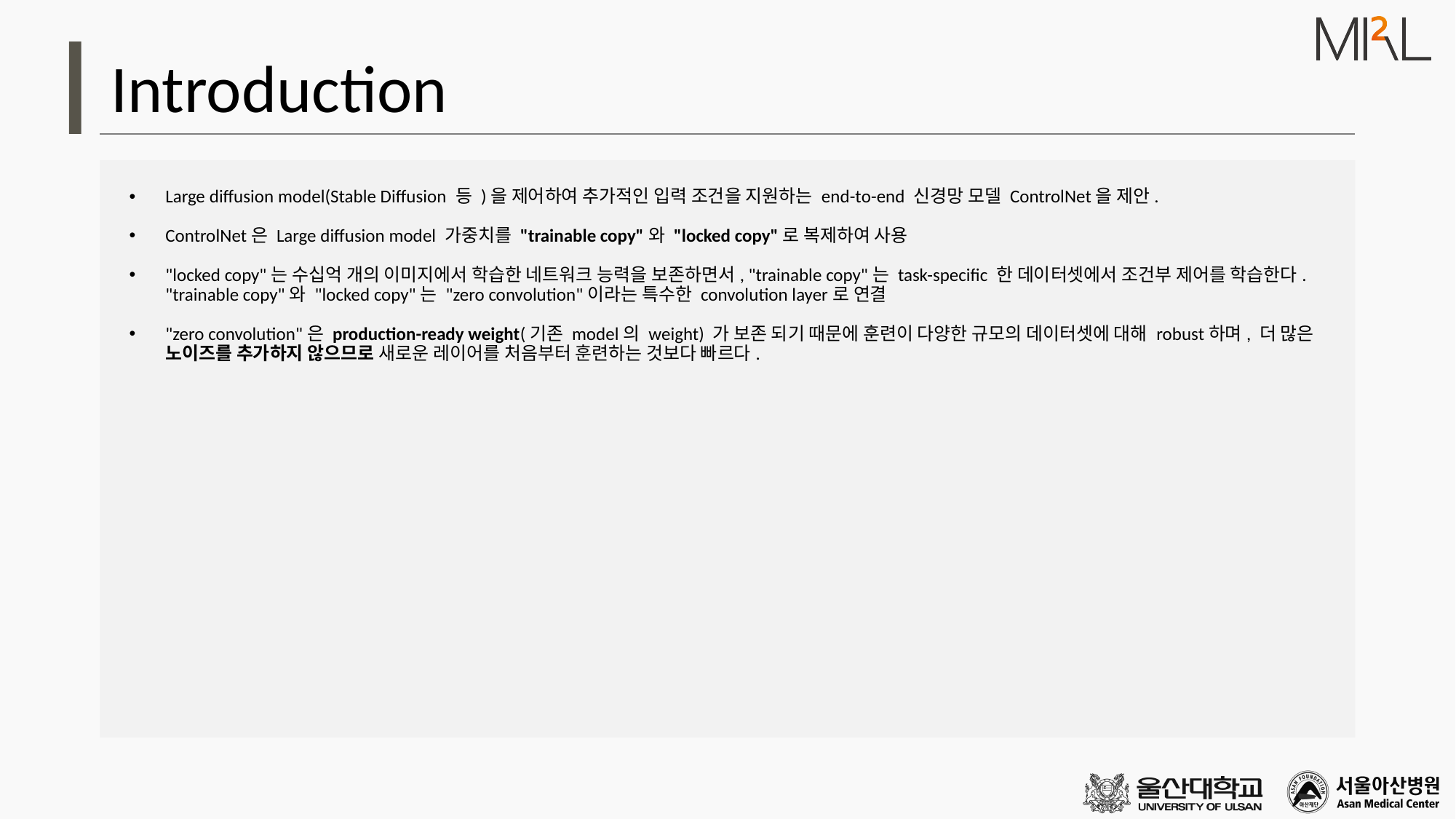

# Introduction

Large diffusion model(Stable Diffusion 등 )을 제어하여 추가적인 입력 조건을 지원하는 end-to-end 신경망 모델 ControlNet을 제안.

ControlNet은 Large diffusion model 가중치를 "trainable copy"와 "locked copy"로 복제하여 사용

"locked copy"는 수십억 개의 이미지에서 학습한 네트워크 능력을 보존하면서, "trainable copy"는 task-specific 한 데이터셋에서 조건부 제어를 학습한다. "trainable copy"와 "locked copy"는 "zero convolution"이라는 특수한 convolution layer로 연결

"zero convolution"은 production-ready weight(기존 model의 weight) 가 보존 되기 때문에 훈련이 다양한 규모의 데이터셋에 대해 robust하며, 더 많은 노이즈를 추가하지 않으므로 새로운 레이어를 처음부터 훈련하는 것보다 빠르다.